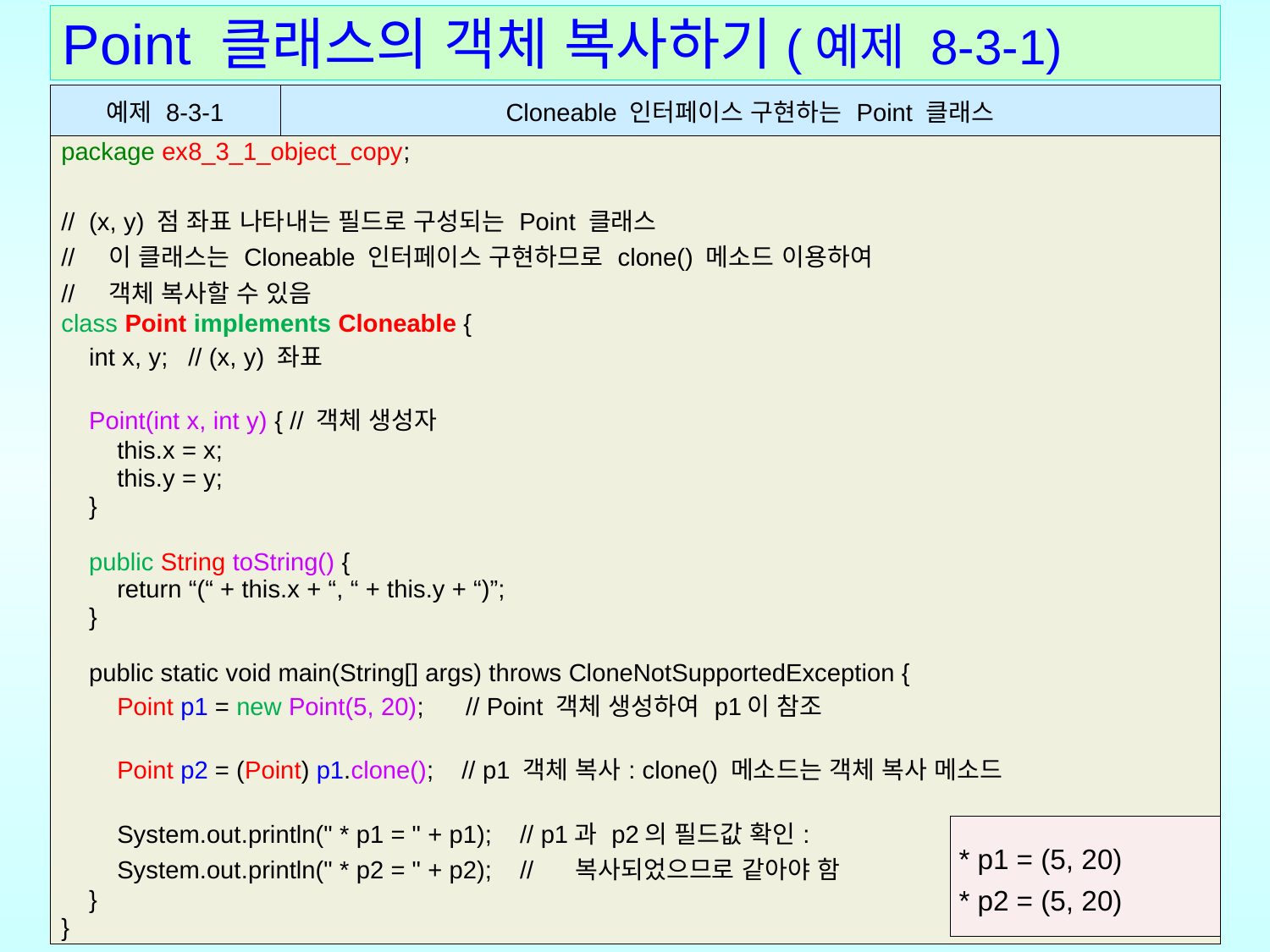

# Point 클래스의 객체 복사하기(예제 8-3-1)
| 예제 8-3-1 | Cloneable 인터페이스 구현하는 Point 클래스 |
| --- | --- |
| package ex8\_3\_1\_object\_copy; // (x, y) 점 좌표 나타내는 필드로 구성되는 Point 클래스 // 이 클래스는 Cloneable 인터페이스 구현하므로 clone() 메소드 이용하여 // 객체 복사할 수 있음 class Point implements Cloneable { int x, y; // (x, y) 좌표 Point(int x, int y) { // 객체 생성자 this.x = x; this.y = y; } public String toString() { return “(“ + this.x + “, “ + this.y + “)”; } public static void main(String[] args) throws CloneNotSupportedException { Point p1 = new Point(5, 20); // Point 객체 생성하여 p1이 참조 Point p2 = (Point) p1.clone(); // p1 객체 복사: clone() 메소드는 객체 복사 메소드 System.out.println(" \* p1 = " + p1); // p1과 p2의 필드값 확인: System.out.println(" \* p2 = " + p2); // 복사되었으므로 같아야 함 } } |  |
| \* p1 = (5, 20) \* p2 = (5, 20) |
| --- |